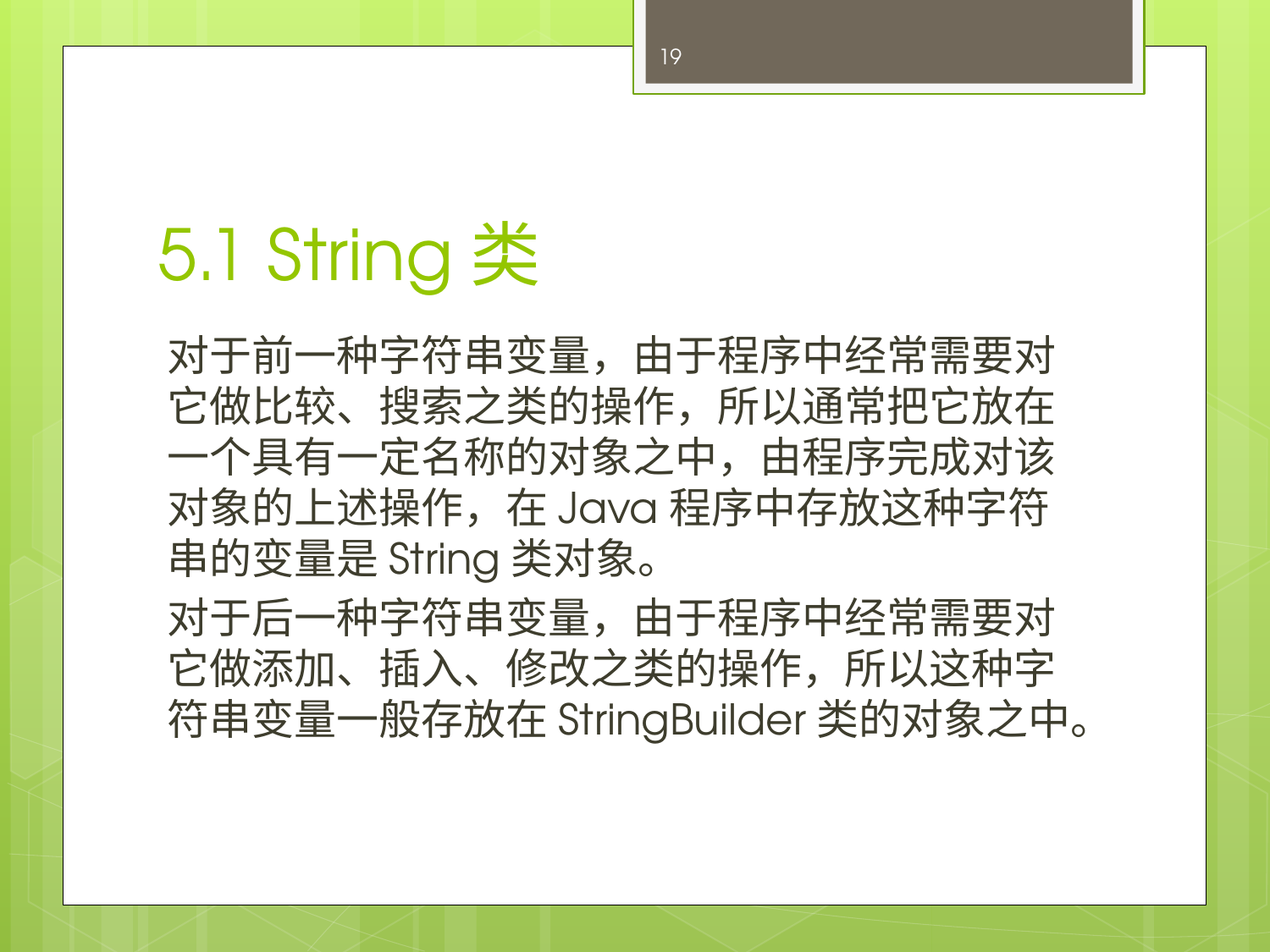

19
# 5.1 String类
对于前一种字符串变量，由于程序中经常需要对它做比较、搜索之类的操作，所以通常把它放在一个具有一定名称的对象之中，由程序完成对该对象的上述操作，在Java程序中存放这种字符串的变量是String类对象。
对于后一种字符串变量，由于程序中经常需要对它做添加、插入、修改之类的操作，所以这种字符串变量一般存放在StringBuilder类的对象之中。